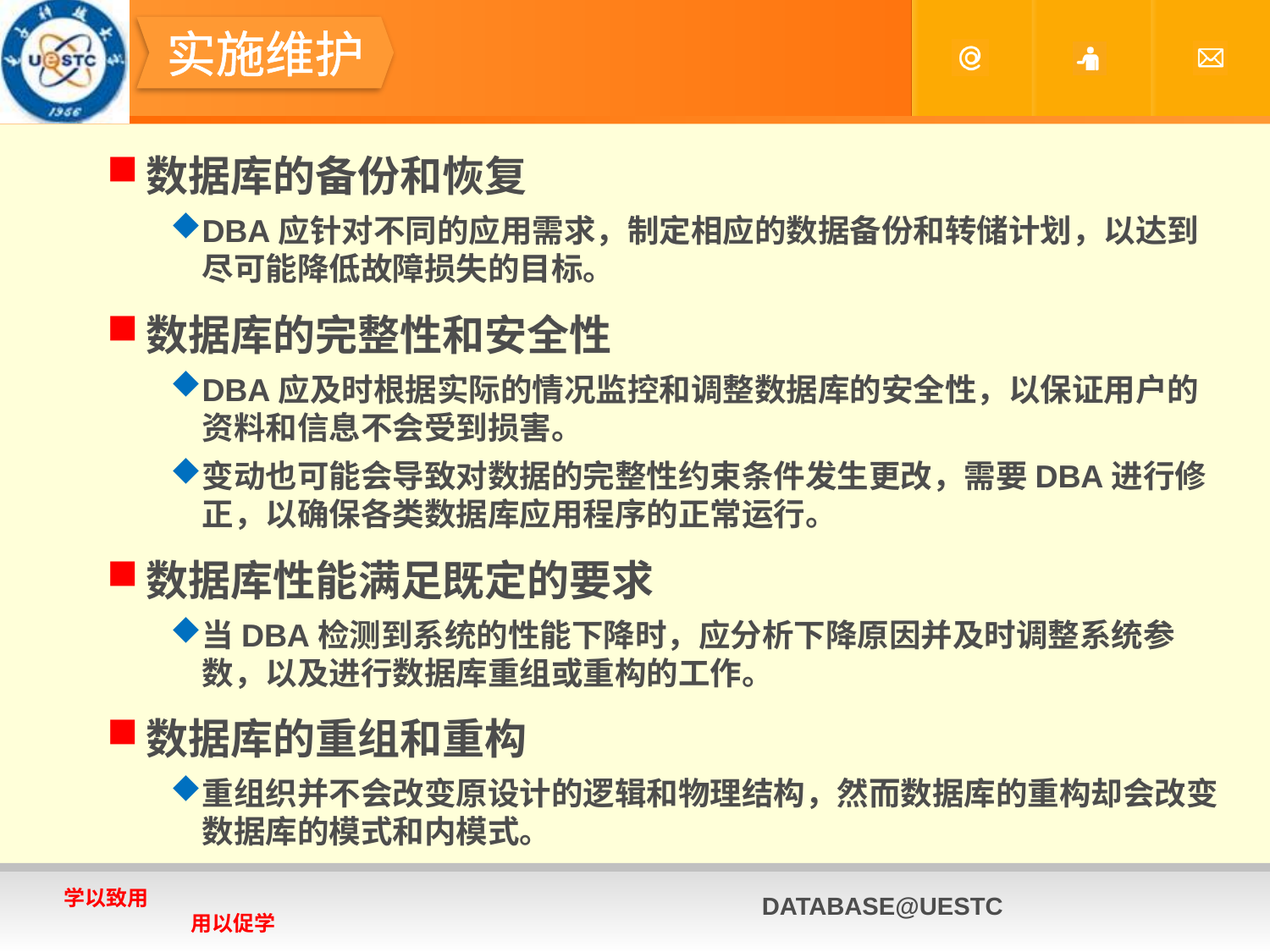

#
实施维护
数据库的备份和恢复
DBA应针对不同的应用需求，制定相应的数据备份和转储计划，以达到尽可能降低故障损失的目标。
数据库的完整性和安全性
DBA应及时根据实际的情况监控和调整数据库的安全性，以保证用户的资料和信息不会受到损害。
变动也可能会导致对数据的完整性约束条件发生更改，需要DBA进行修正，以确保各类数据库应用程序的正常运行。
数据库性能满足既定的要求
当DBA检测到系统的性能下降时，应分析下降原因并及时调整系统参数，以及进行数据库重组或重构的工作。
数据库的重组和重构
重组织并不会改变原设计的逻辑和物理结构，然而数据库的重构却会改变数据库的模式和内模式。